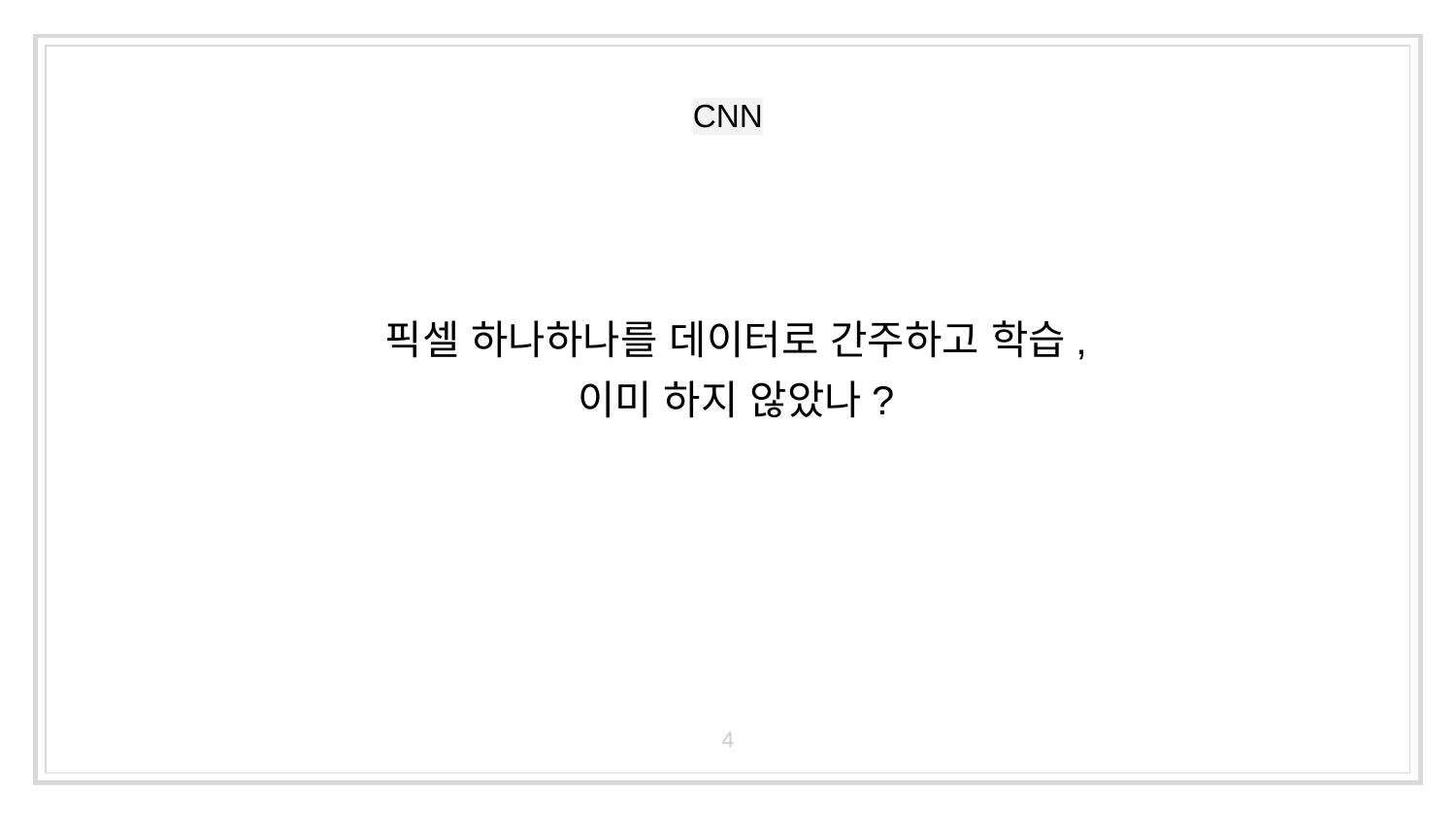

# CNN
픽셀 하나하나를 데이터로 간주하고 학습,
이미 하지 않았나?
4